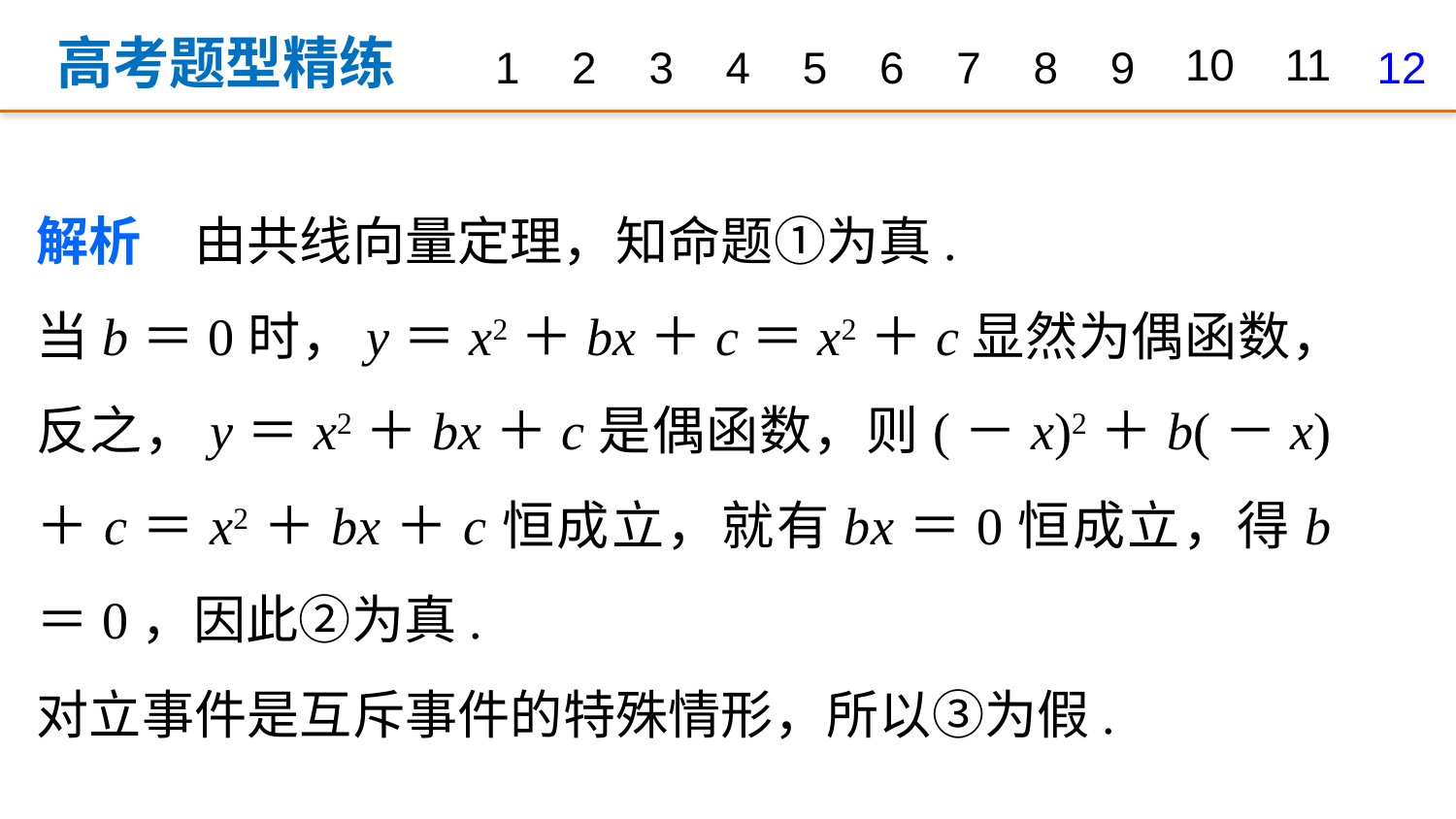

高考题型精练
1
2
3
4
5
6
7
8
9
10
11
12
解析　由共线向量定理，知命题①为真.
当b＝0时，y＝x2＋bx＋c＝x2＋c显然为偶函数，反之，y＝x2＋bx＋c是偶函数，则(－x)2＋b(－x)＋c＝x2＋bx＋c恒成立，就有bx＝0恒成立，得b＝0，因此②为真.
对立事件是互斥事件的特殊情形，所以③为假.